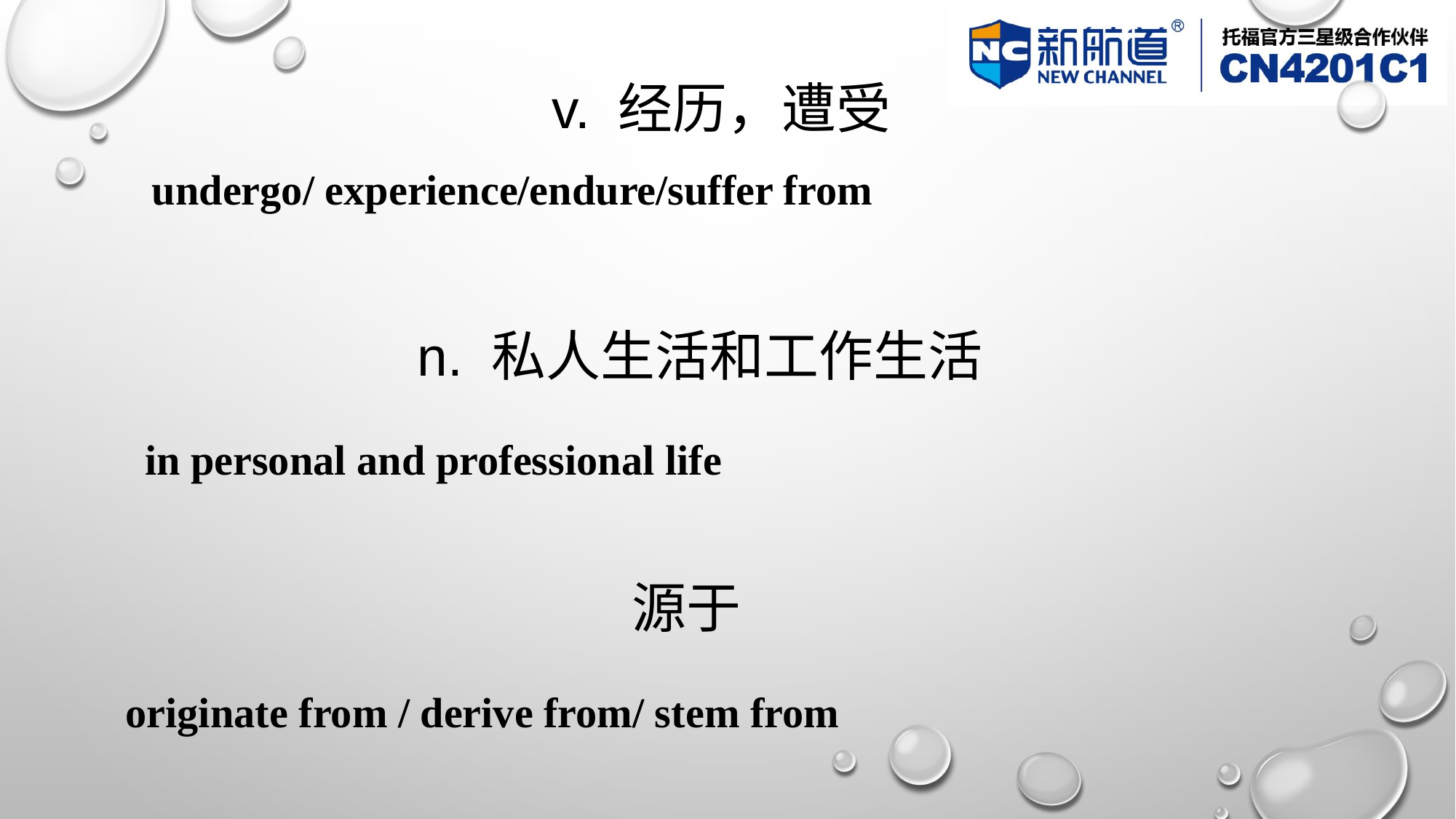

# v. 经历，遭受
 undergo/ experience/endure/suffer from
n. 私人生活和工作生活
 in personal and professional life
源于
 originate from / derive from/ stem from